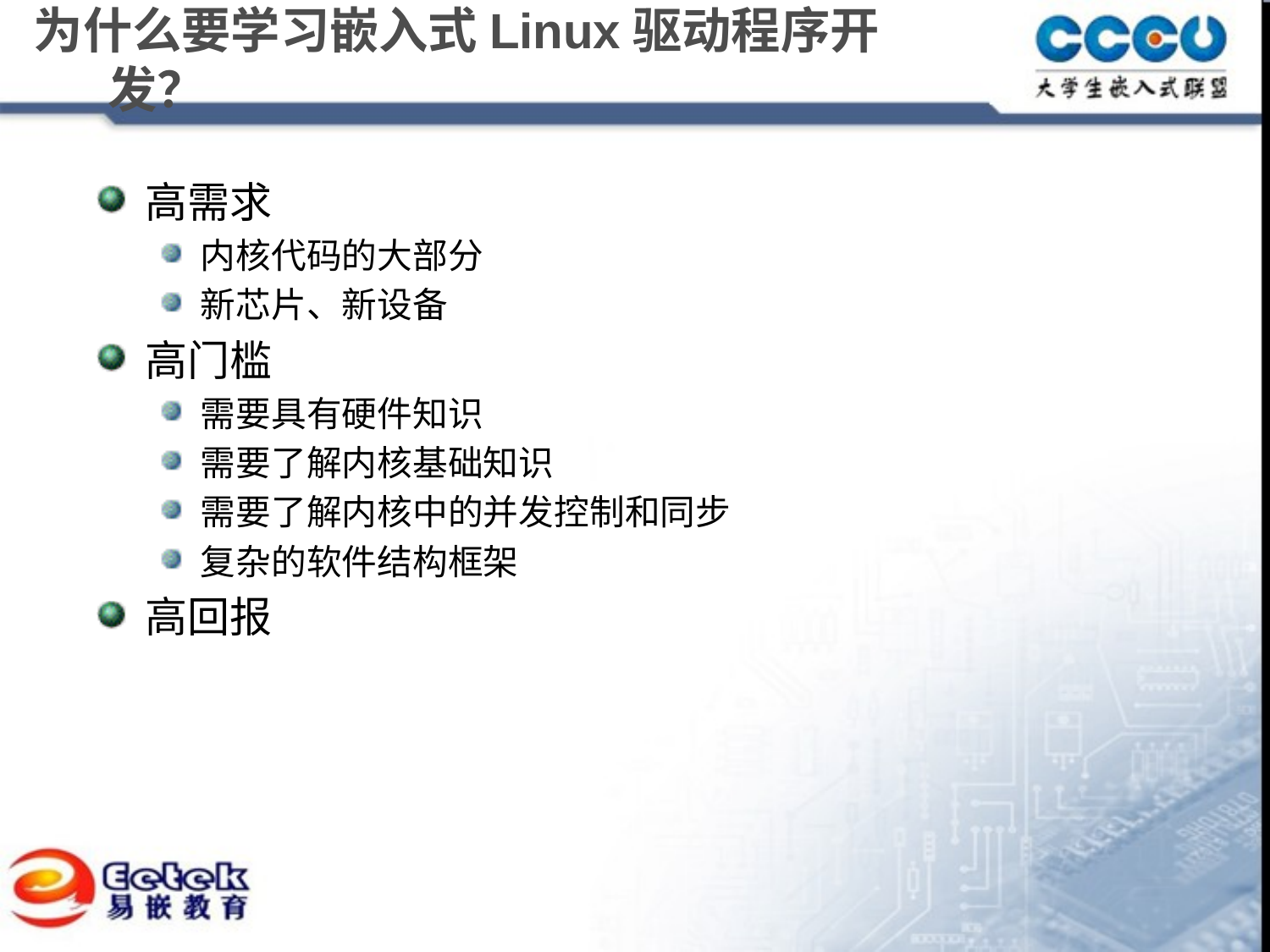

# 为什么要学习嵌入式Linux驱动程序开发？
高需求
内核代码的大部分
新芯片、新设备
高门槛
需要具有硬件知识
需要了解内核基础知识
需要了解内核中的并发控制和同步
复杂的软件结构框架
高回报